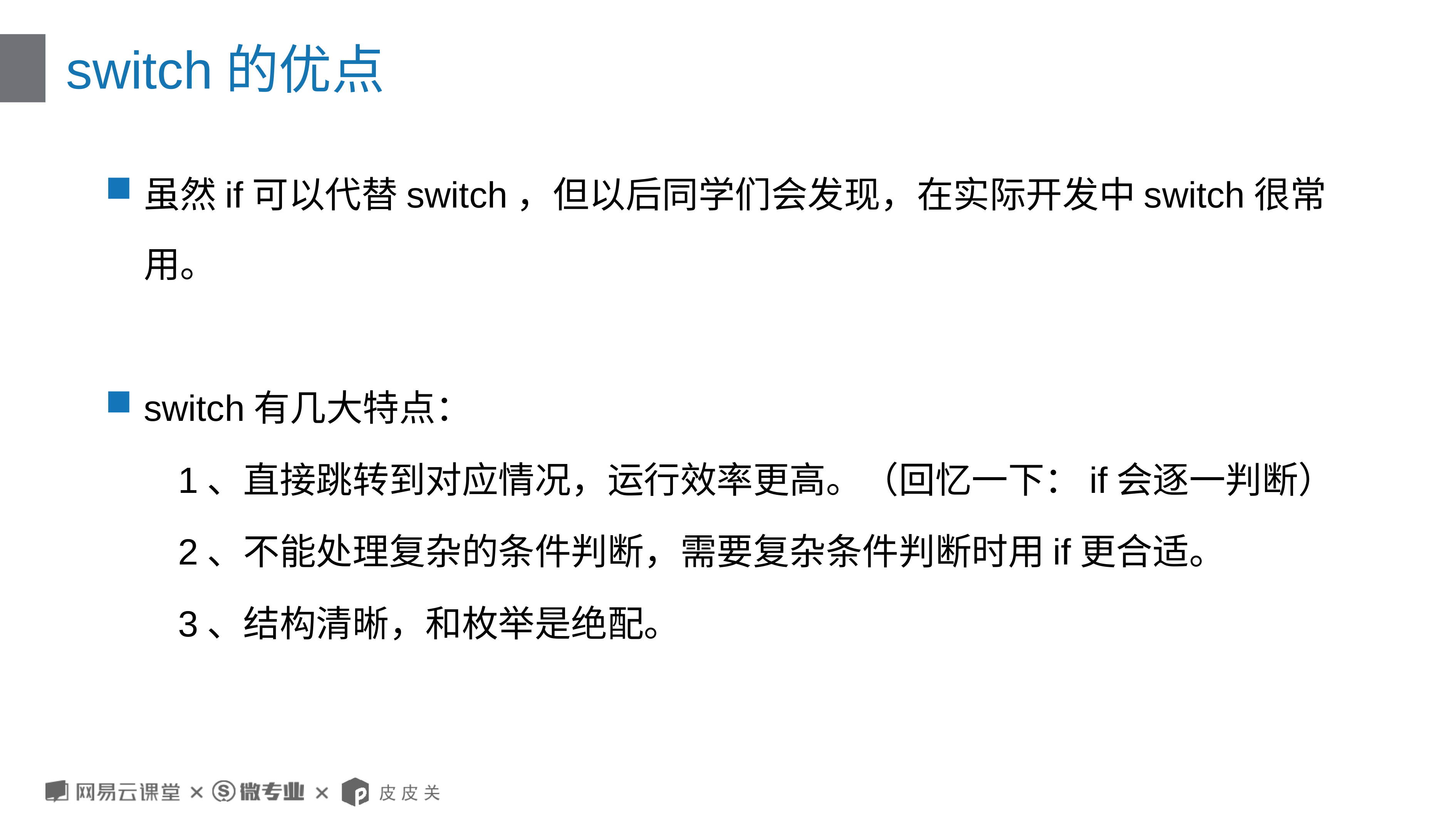

# switch的优点
虽然if可以代替switch，但以后同学们会发现，在实际开发中switch很常用。

switch有几大特点：
1、直接跳转到对应情况，运行效率更高。（回忆一下：if会逐一判断）
2、不能处理复杂的条件判断，需要复杂条件判断时用if更合适。
3、结构清晰，和枚举是绝配。